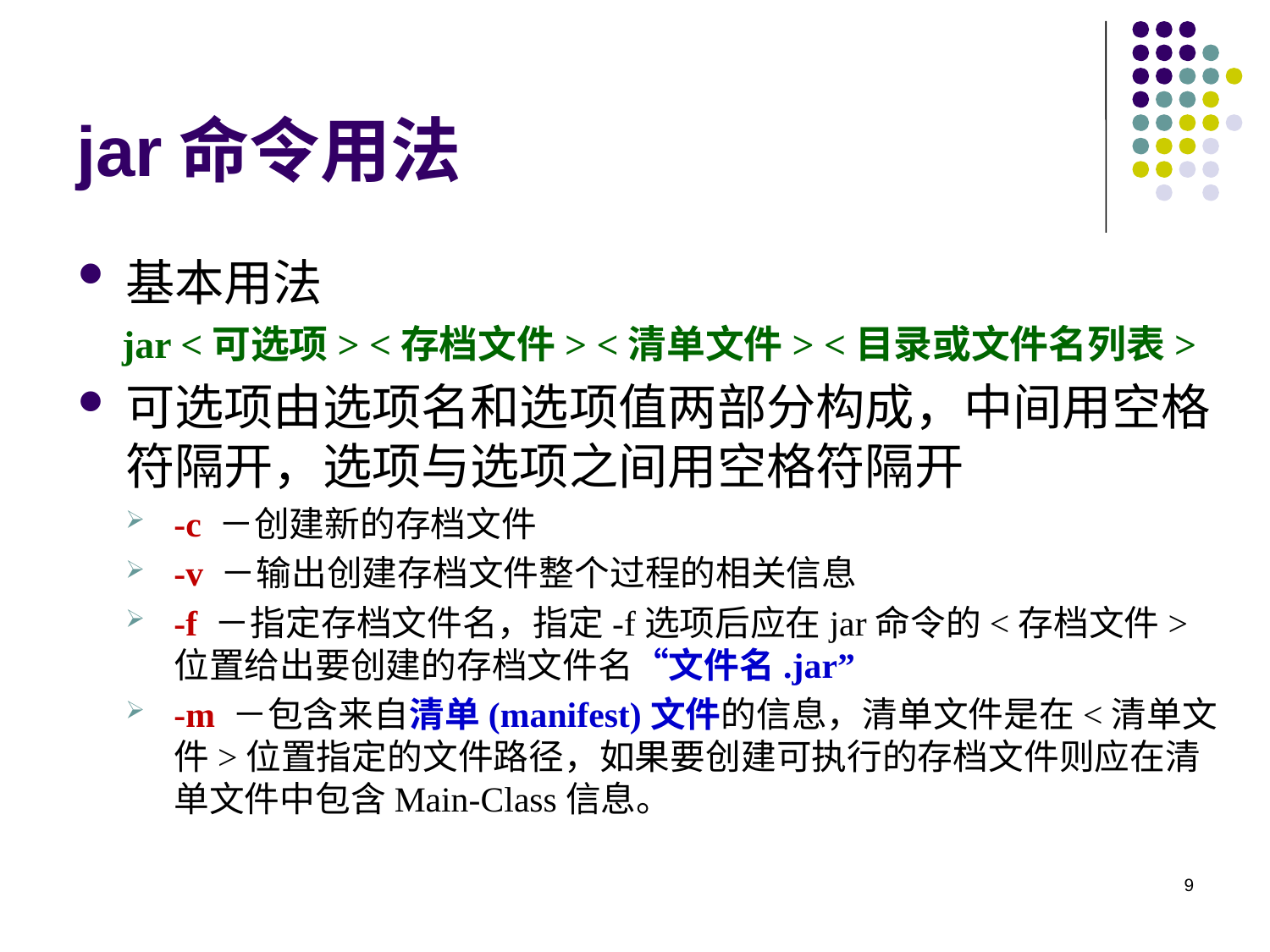

# jar命令用法
基本用法
 jar <可选项> <存档文件> <清单文件> <目录或文件名列表>
可选项由选项名和选项值两部分构成，中间用空格符隔开，选项与选项之间用空格符隔开
-c －创建新的存档文件
-v －输出创建存档文件整个过程的相关信息
-f －指定存档文件名，指定-f选项后应在jar命令的<存档文件>位置给出要创建的存档文件名“文件名.jar”
-m －包含来自清单(manifest)文件的信息，清单文件是在<清单文件>位置指定的文件路径，如果要创建可执行的存档文件则应在清单文件中包含Main-Class信息。
9